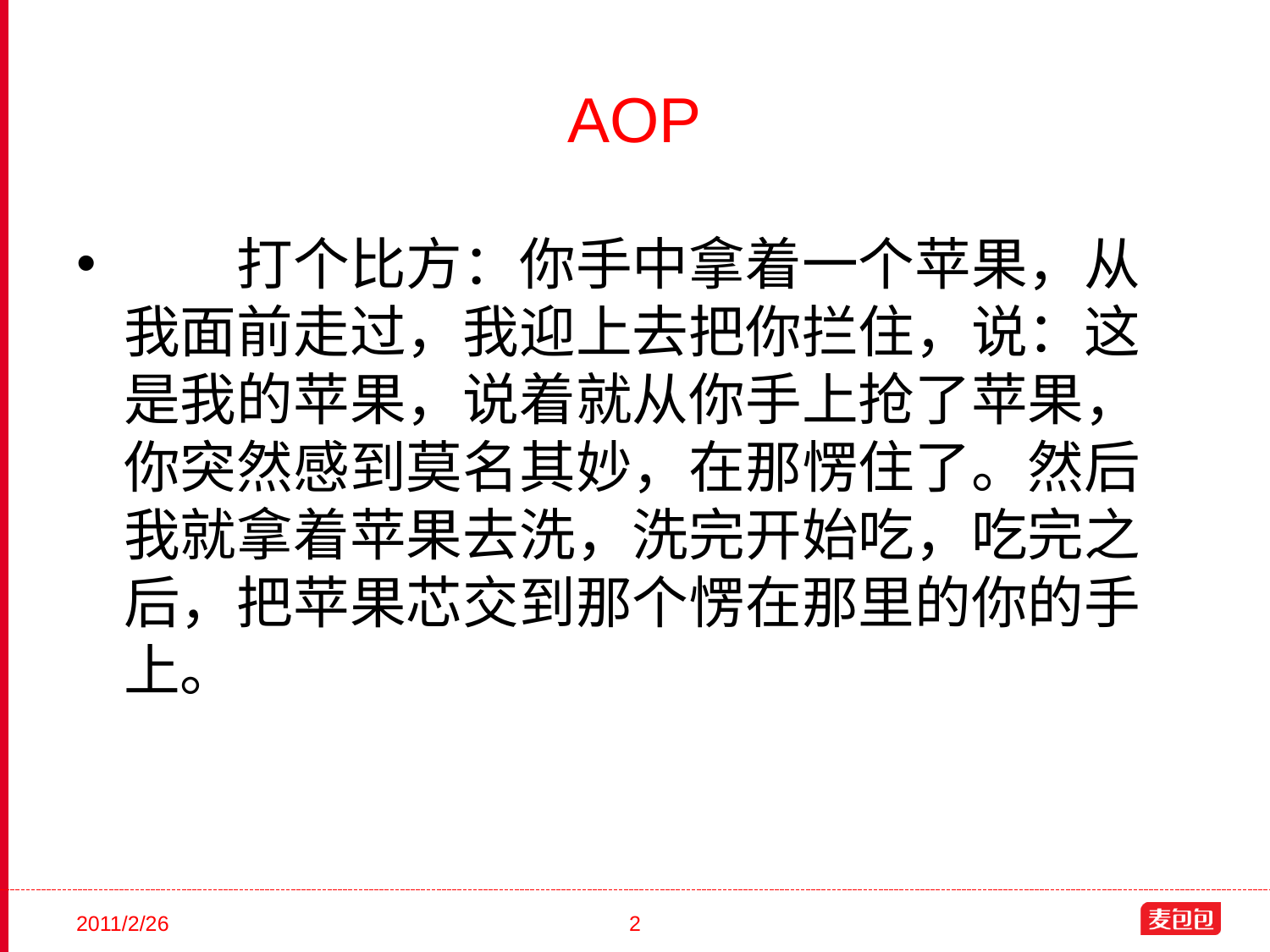

# AOP
　　打个比方：你手中拿着一个苹果，从我面前走过，我迎上去把你拦住，说：这是我的苹果，说着就从你手上抢了苹果，你突然感到莫名其妙，在那愣住了。然后我就拿着苹果去洗，洗完开始吃，吃完之后，把苹果芯交到那个愣在那里的你的手上。
2011/2/26
2